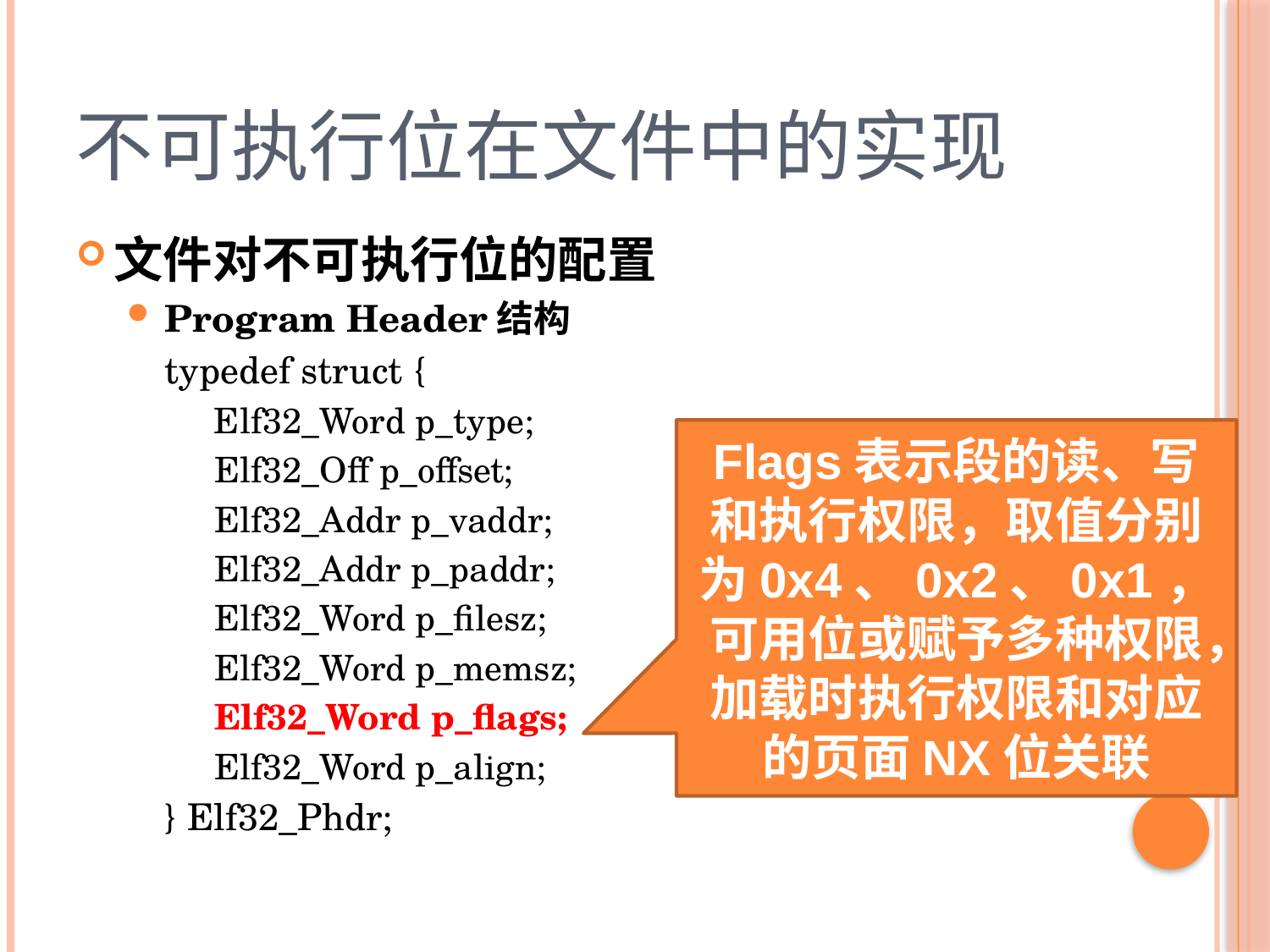

# 不可执行位在文件中的实现
文件对不可执行位的配置
Program Header结构
typedef struct {
	Elf32_Word p_type;
	Elf32_Off p_offset;
	Elf32_Addr p_vaddr;
	Elf32_Addr p_paddr;
	Elf32_Word p_filesz;
	Elf32_Word p_memsz;
	Elf32_Word p_flags;
	Elf32_Word p_align;
} Elf32_Phdr;
Flags表示段的读、写和执行权限，取值分别为0x4、0x2、0x1，可用位或赋予多种权限，加载时执行权限和对应的页面NX位关联